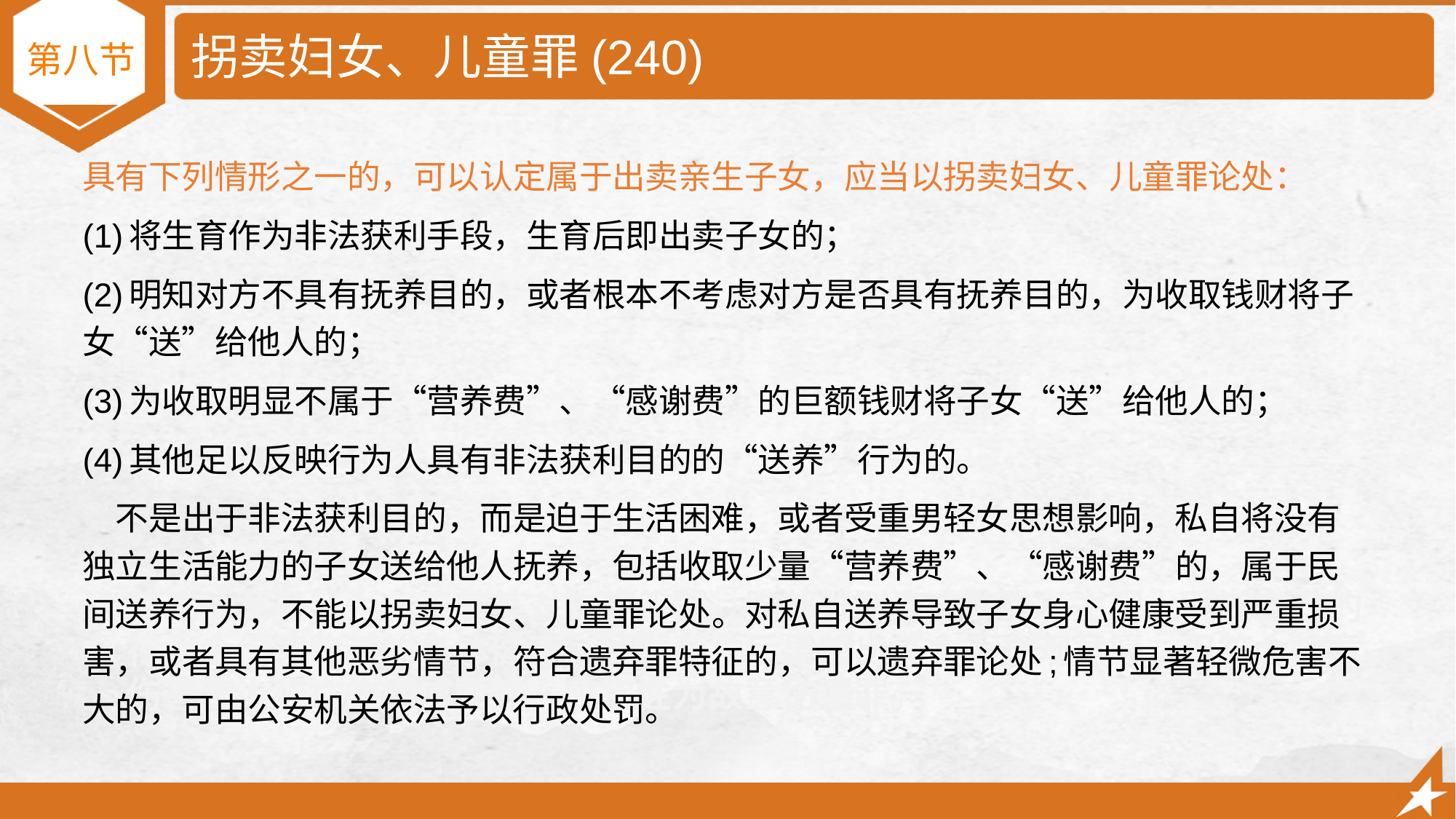

# 拐卖妇女、儿童罪(240)
第八节
具有下列情形之一的，可以认定属于出卖亲生子女，应当以拐卖妇女、儿童罪论处：
(1)将生育作为非法获利手段，生育后即出卖子女的；
(2)明知对方不具有抚养目的，或者根本不考虑对方是否具有抚养目的，为收取钱财将子女“送”给他人的；
(3)为收取明显不属于“营养费”、“感谢费”的巨额钱财将子女“送”给他人的；
(4)其他足以反映行为人具有非法获利目的的“送养”行为的。
　不是出于非法获利目的，而是迫于生活困难，或者受重男轻女思想影响，私自将没有独立生活能力的子女送给他人抚养，包括收取少量“营养费”、“感谢费”的，属于民间送养行为，不能以拐卖妇女、儿童罪论处。对私自送养导致子女身心健康受到严重损害，或者具有其他恶劣情节，符合遗弃罪特征的，可以遗弃罪论处;情节显著轻微危害不大的，可由公安机关依法予以行政处罚。

第三种意见认为，王某某对陈某头部、胸部分别连击数拳，主观上明知自己的行为会伤害陈某的身体健康，虽然死亡后果超出其本人主观意愿，但符合故意伤害致人死亡的构成要件，应定性为故意伤害罪。